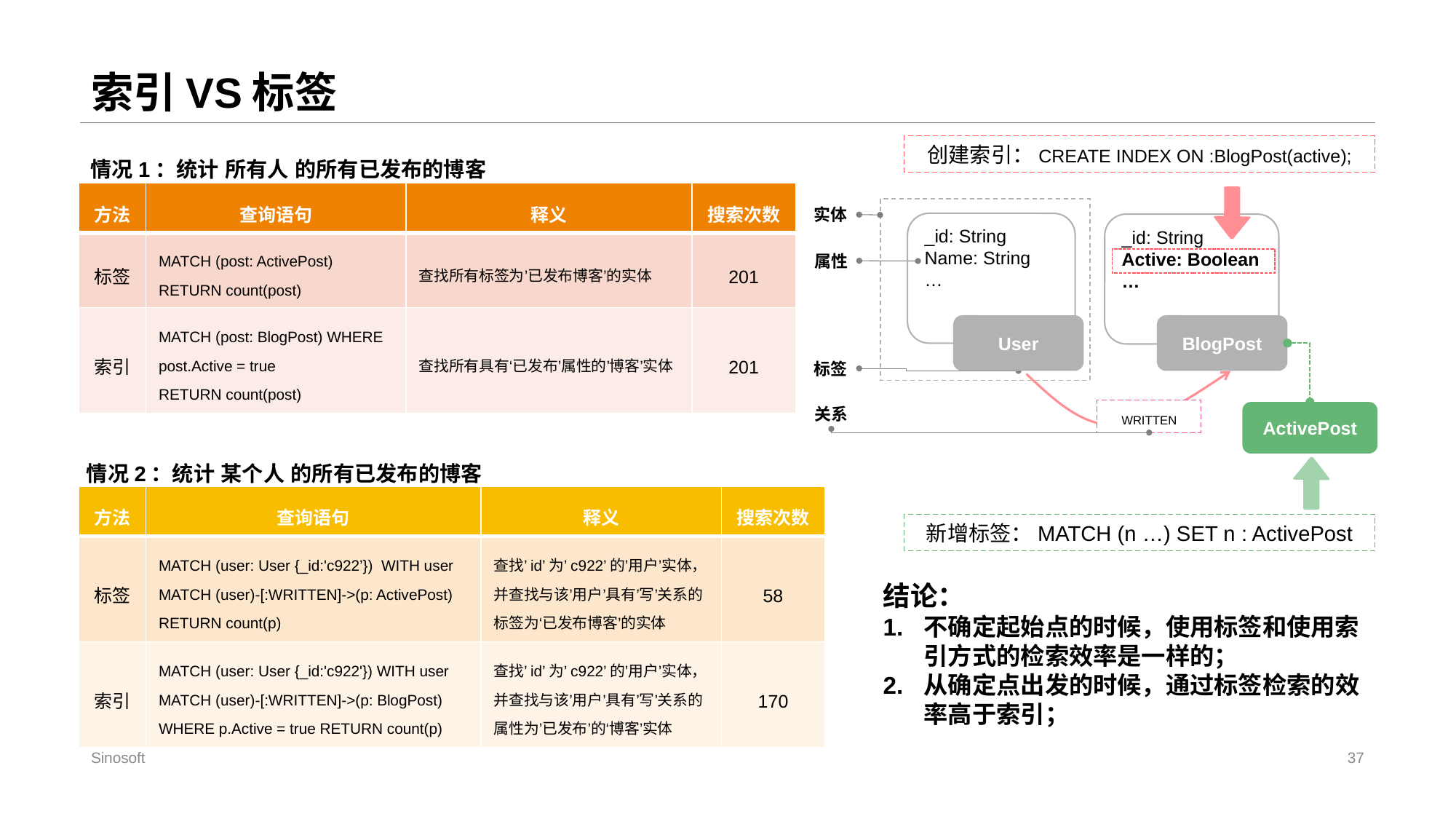

# 索引VS标签
创建索引：CREATE INDEX ON :BlogPost(active);
情况1：统计 所有人 的所有已发布的博客
| 方法 | 查询语句 | 释义 | 搜索次数 |
| --- | --- | --- | --- |
| 标签 | MATCH (post: ActivePost) RETURN count(post) | 查找所有标签为’已发布博客’的实体 | 201 |
| 索引 | MATCH (post: BlogPost) WHERE post.Active = true RETURN count(post) | 查找所有具有‘已发布’属性的’博客’实体 | 201 |

实体
_id: String
Name: String
…
_id: String
Active: Boolean
…
属性

User
BlogPost
标签

关系
WRITTEN
ActivePost
情况2：统计 某个人 的所有已发布的博客

| 方法 | 查询语句 | 释义 | 搜索次数 |
| --- | --- | --- | --- |
| 标签 | MATCH (user: User {\_id:'c922’}) WITH user MATCH (user)-[:WRITTEN]->(p: ActivePost) RETURN count(p) | 查找’id’为’c922’的’用户’实体， 并查找与该’用户’具有’写’关系的 标签为‘已发布博客’的实体 | 58 |
| 索引 | MATCH (user: User {\_id:'c922'}) WITH user MATCH (user)-[:WRITTEN]->(p: BlogPost) WHERE p.Active = true RETURN count(p) | 查找’id’为’c922’的’用户’实体， 并查找与该’用户’具有’写’关系的 属性为’已发布’的‘博客’实体 | 170 |
新增标签：MATCH (n …) SET n : ActivePost
结论：
不确定起始点的时候，使用标签和使用索引方式的检索效率是一样的；
从确定点出发的时候，通过标签检索的效率高于索引；
Sinosoft
37